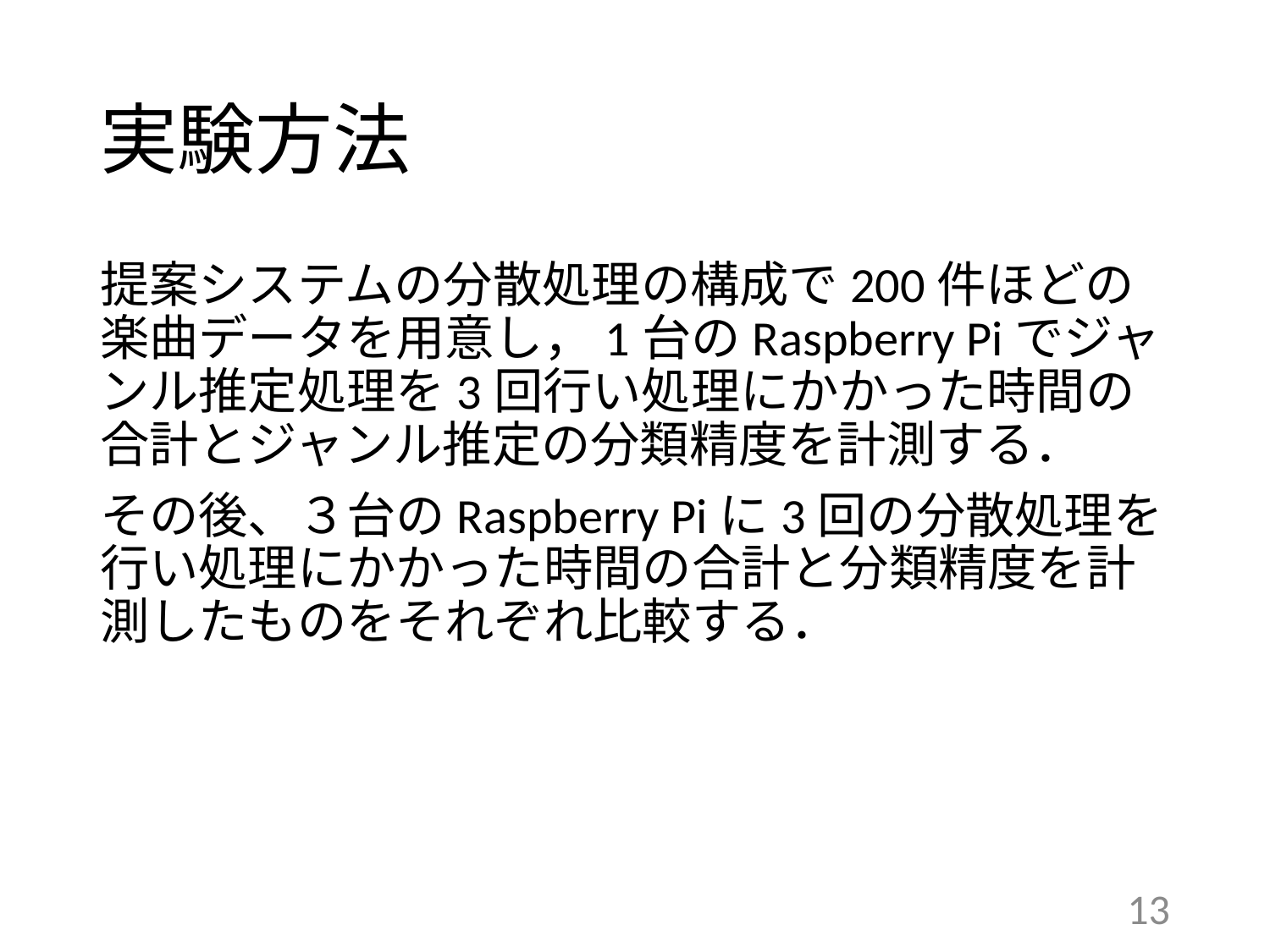

# 実験方法
提案システムの分散処理の構成で200件ほどの楽曲データを用意し，1台のRaspberry Piでジャンル推定処理を3回行い処理にかかった時間の合計とジャンル推定の分類精度を計測する．
その後、３台のRaspberry Piに3回の分散処理を行い処理にかかった時間の合計と分類精度を計測したものをそれぞれ比較する．
13